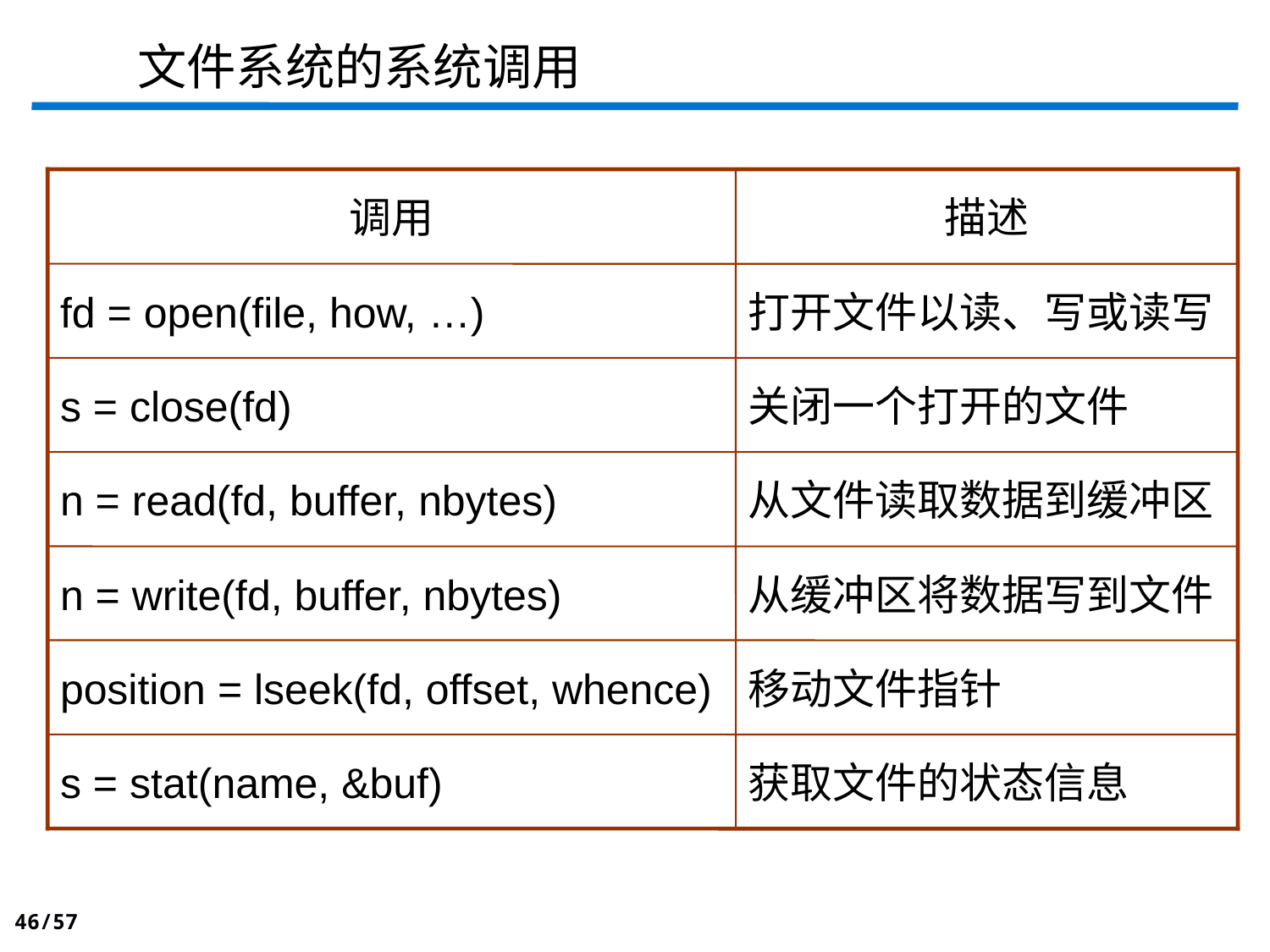

# 文件系统的系统调用
调用

描述

fd = open(file, how, …)

打开文件以读、写或读写
s = close(fd)

关闭一个打开的文件
n = read(fd, buffer, nbytes)

从文件读取数据到缓冲区
n = write(fd, buffer, nbytes)

从缓冲区将数据写到文件
position = lseek(fd, offset, whence)

移动文件指针
s = stat(name, &buf)

获取文件的状态信息